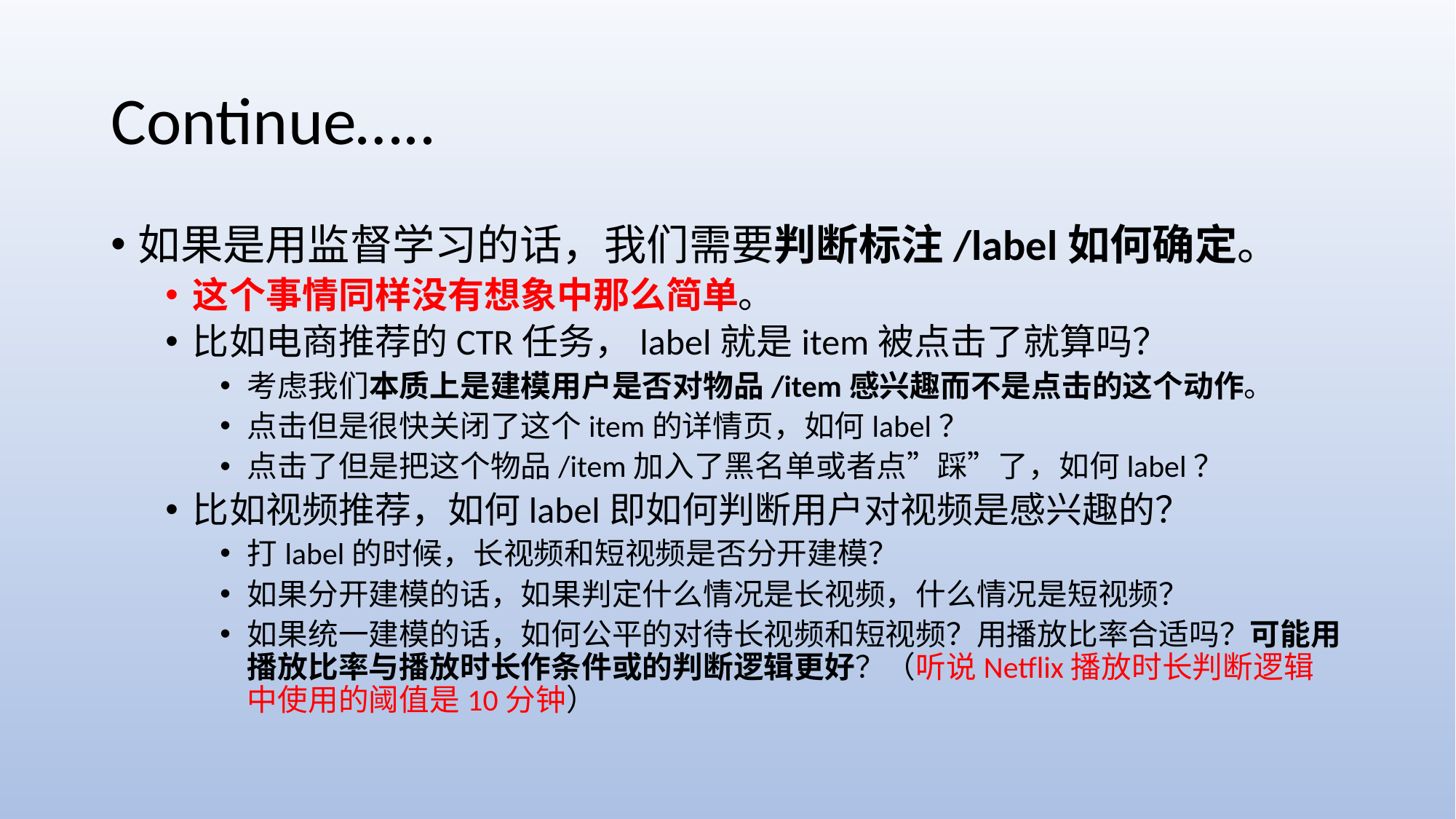

# Continue…..
如果是用监督学习的话，我们需要判断标注/label如何确定。
这个事情同样没有想象中那么简单。
比如电商推荐的CTR任务，label就是item被点击了就算吗？
考虑我们本质上是建模用户是否对物品/item感兴趣而不是点击的这个动作。
点击但是很快关闭了这个item的详情页，如何label？
点击了但是把这个物品/item加入了黑名单或者点”踩”了，如何label？
比如视频推荐，如何label即如何判断用户对视频是感兴趣的？
打label的时候，长视频和短视频是否分开建模？
如果分开建模的话，如果判定什么情况是长视频，什么情况是短视频？
如果统一建模的话，如何公平的对待长视频和短视频？用播放比率合适吗？可能用播放比率与播放时长作条件或的判断逻辑更好？（听说Netflix播放时长判断逻辑中使用的阈值是10分钟）